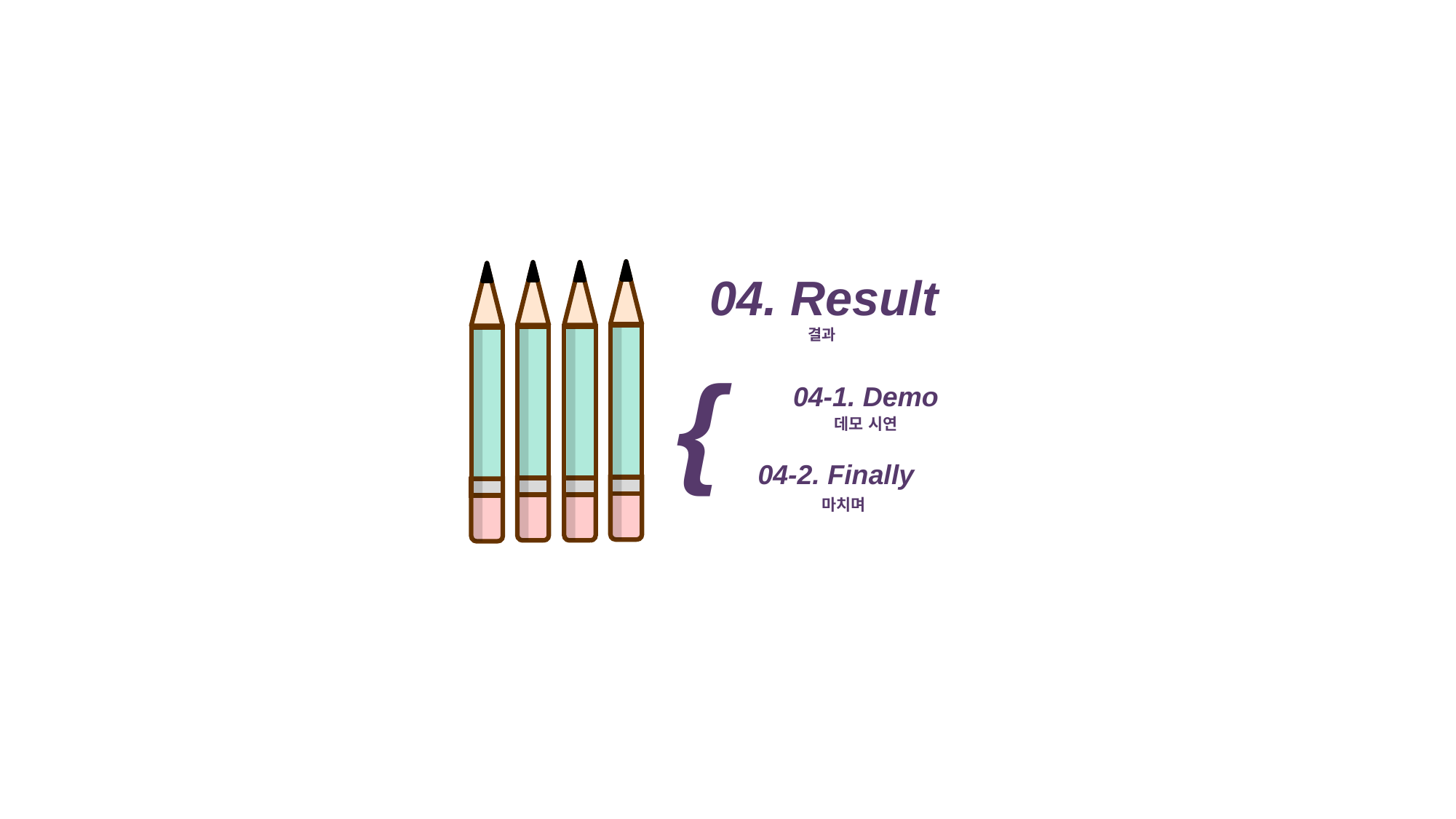

04. Result
결과

{
04-1. Demo
데모 시연
04-2. Finally
마치며